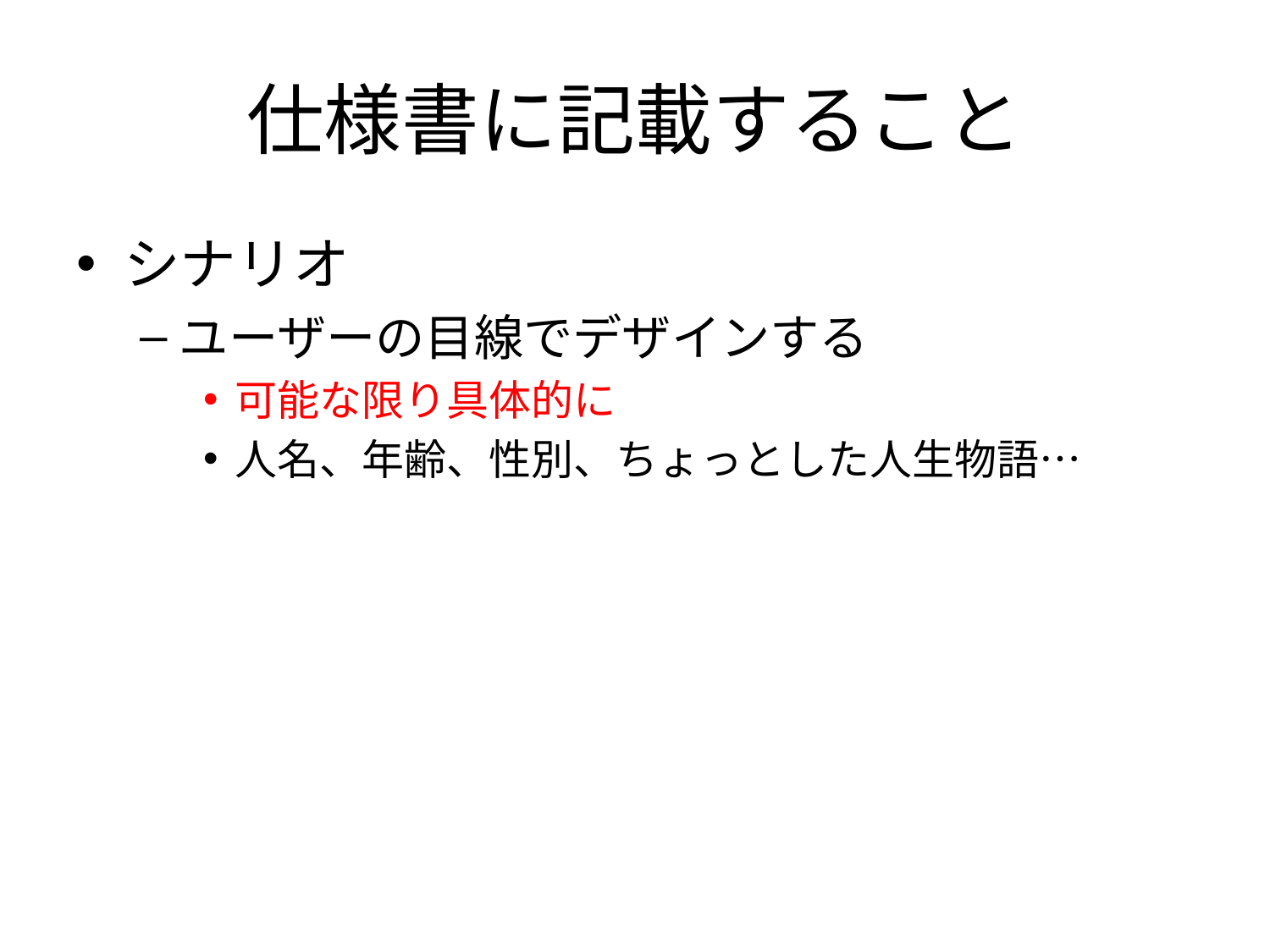

# 仕様書に記載すること
シナリオ
ユーザーの目線でデザインする
可能な限り具体的に
人名、年齢、性別、ちょっとした人生物語…